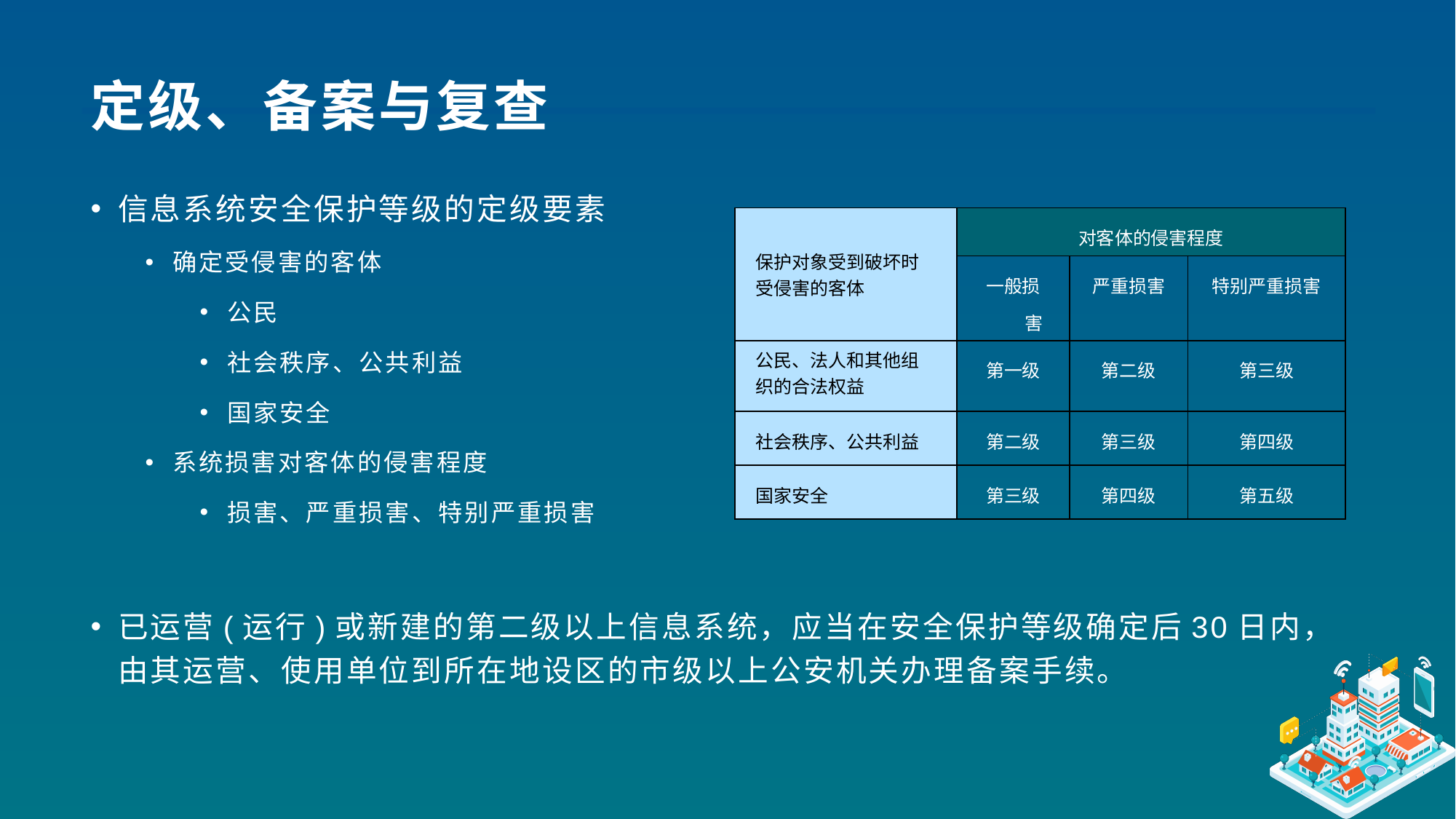

# 定级、备案与复查
信息系统安全保护等级的定级要素
确定受侵害的客体
公民
社会秩序、公共利益
国家安全
系统损害对客体的侵害程度
损害、严重损害、特别严重损害

已运营(运行)或新建的第二级以上信息系统，应当在安全保护等级确定后30日内，由其运营、使用单位到所在地设区的市级以上公安机关办理备案手续。

| 保护对象受到破坏时受侵害的客体 | 对客体的侵害程度 |  |  |
| --- | --- | --- | --- |
|  | 一般损害 | 严重损害 | 特别严重损害 |
| 公民、法人和其他组织的合法权益 | 第一级 | 第二级 | 第三级 |
| 社会秩序、公共利益 | 第二级 | 第三级 | 第四级 |
| 国家安全 | 第三级 | 第四级 | 第五级 |